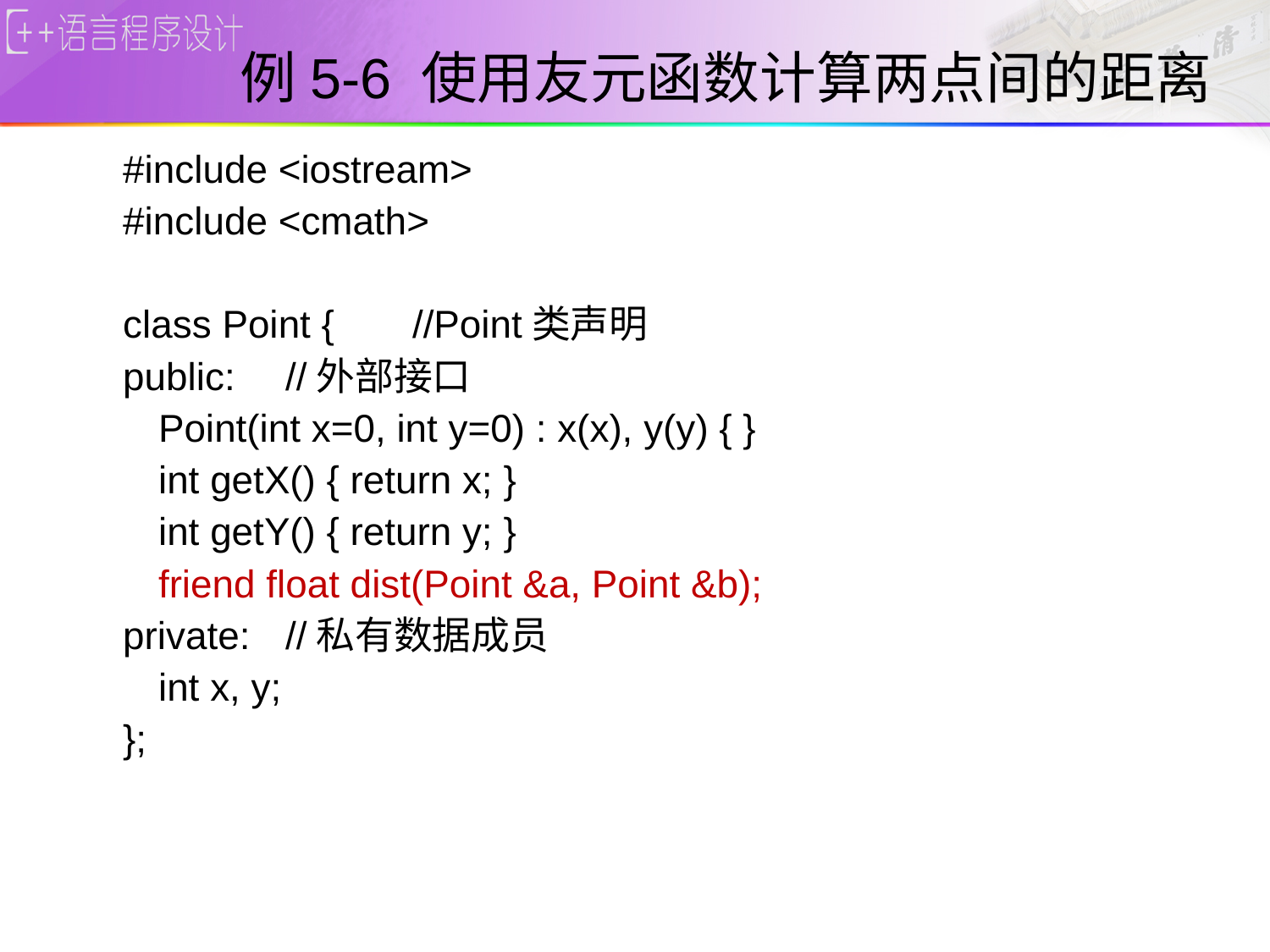

# 例5-6 使用友元函数计算两点间的距离
#include <iostream>
#include <cmath>

class Point {	//Point类声明
public:	//外部接口
	Point(int x=0, int y=0) : x(x), y(y) { }
	int getX() { return x; }
	int getY() { return y; }
	friend float dist(Point &a, Point &b);
private:	//私有数据成员
	int x, y;
};